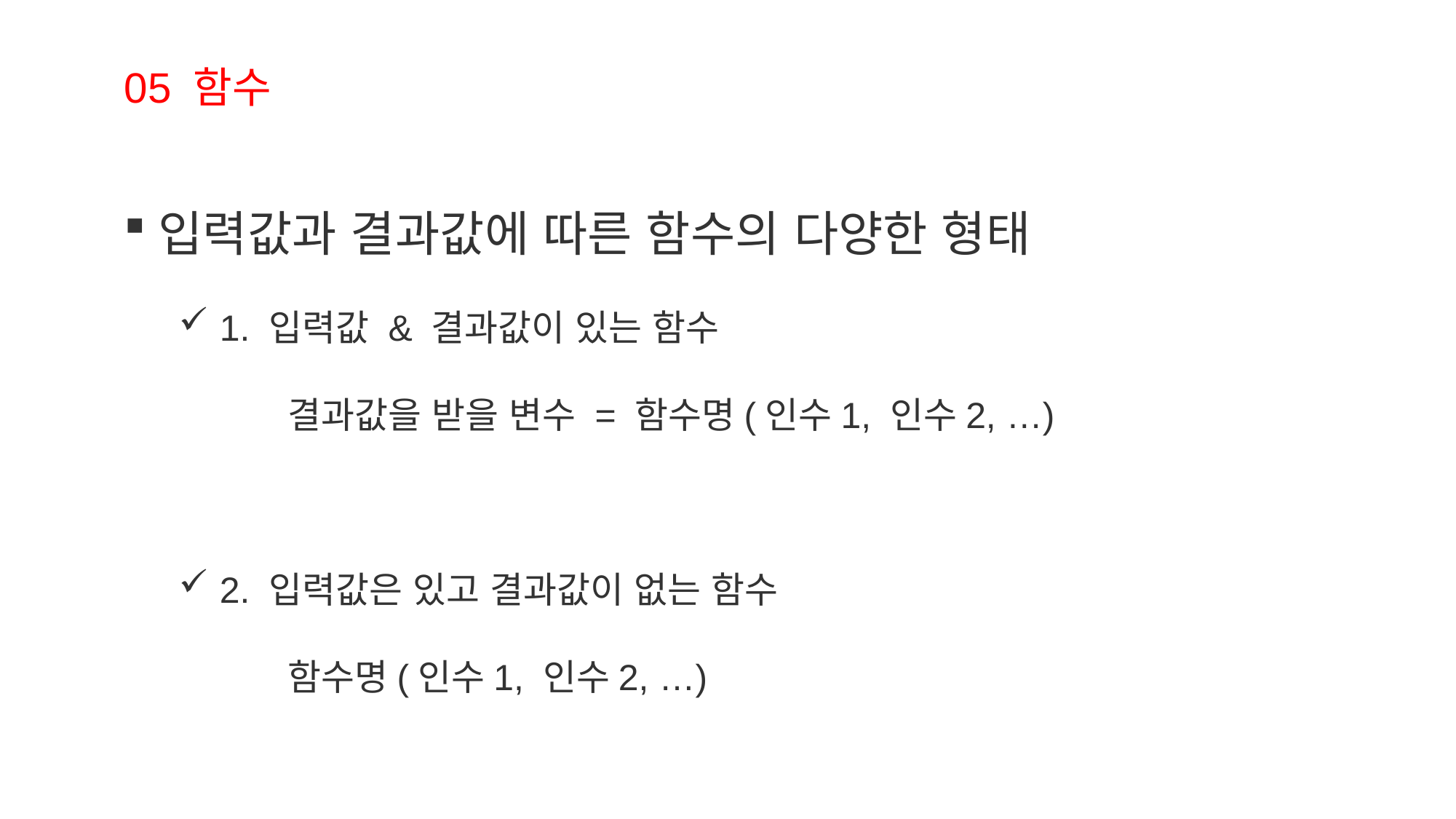

05 함수
입력값과 결과값에 따른 함수의 다양한 형태
1. 입력값 & 결과값이 있는 함수
	결과값을 받을 변수 = 함수명(인수1, 인수2, …)

2. 입력값은 있고 결과값이 없는 함수
	함수명(인수1, 인수2, …)